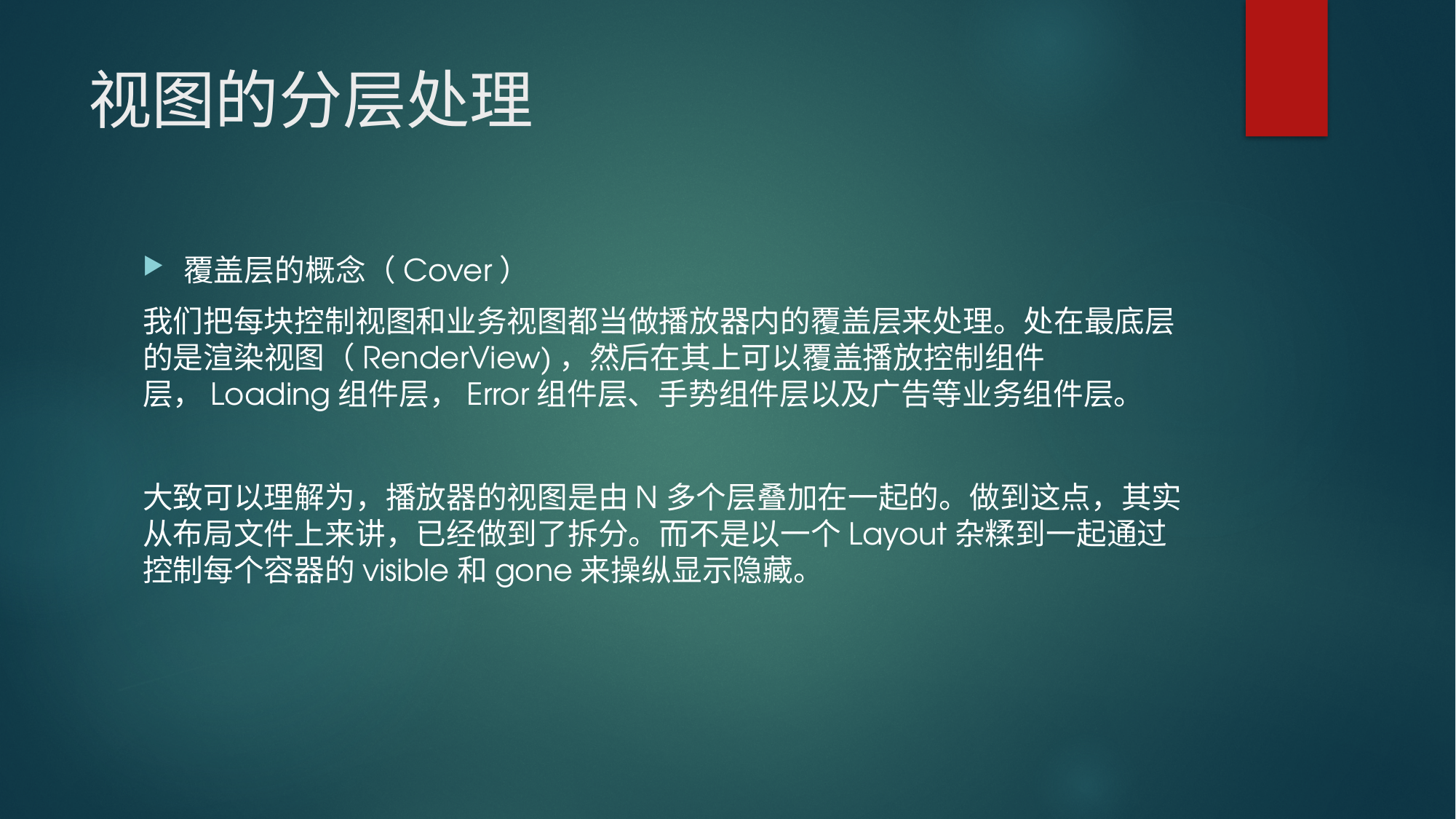

# 视图的分层处理
覆盖层的概念（Cover）
我们把每块控制视图和业务视图都当做播放器内的覆盖层来处理。处在最底层的是渲染视图（RenderView)，然后在其上可以覆盖播放控制组件层，Loading组件层，Error组件层、手势组件层以及广告等业务组件层。

大致可以理解为，播放器的视图是由N多个层叠加在一起的。做到这点，其实从布局文件上来讲，已经做到了拆分。而不是以一个Layout杂糅到一起通过控制每个容器的visible和gone来操纵显示隐藏。